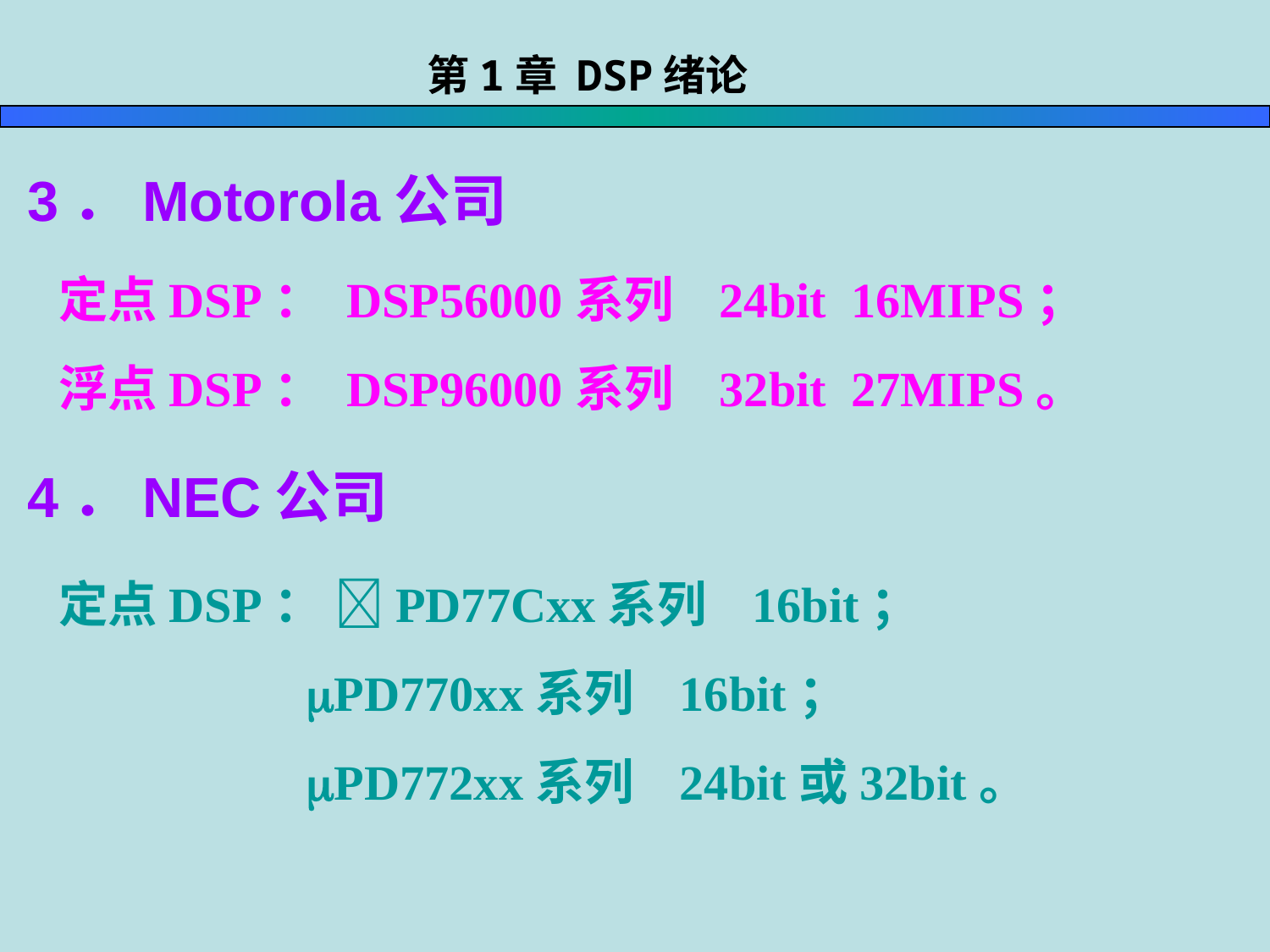

第1章 DSP绪论

3．Motorola公司
 定点DSP： DSP56000系列   24bit  16MIPS；
 浮点DSP： DSP96000系列   32bit  27MIPS。
4．NEC公司
 定点DSP： μPD77Cxx系列   16bit；
                      μPD770xx系列   16bit；
                      μPD772xx系列   24bit或32bit。
48